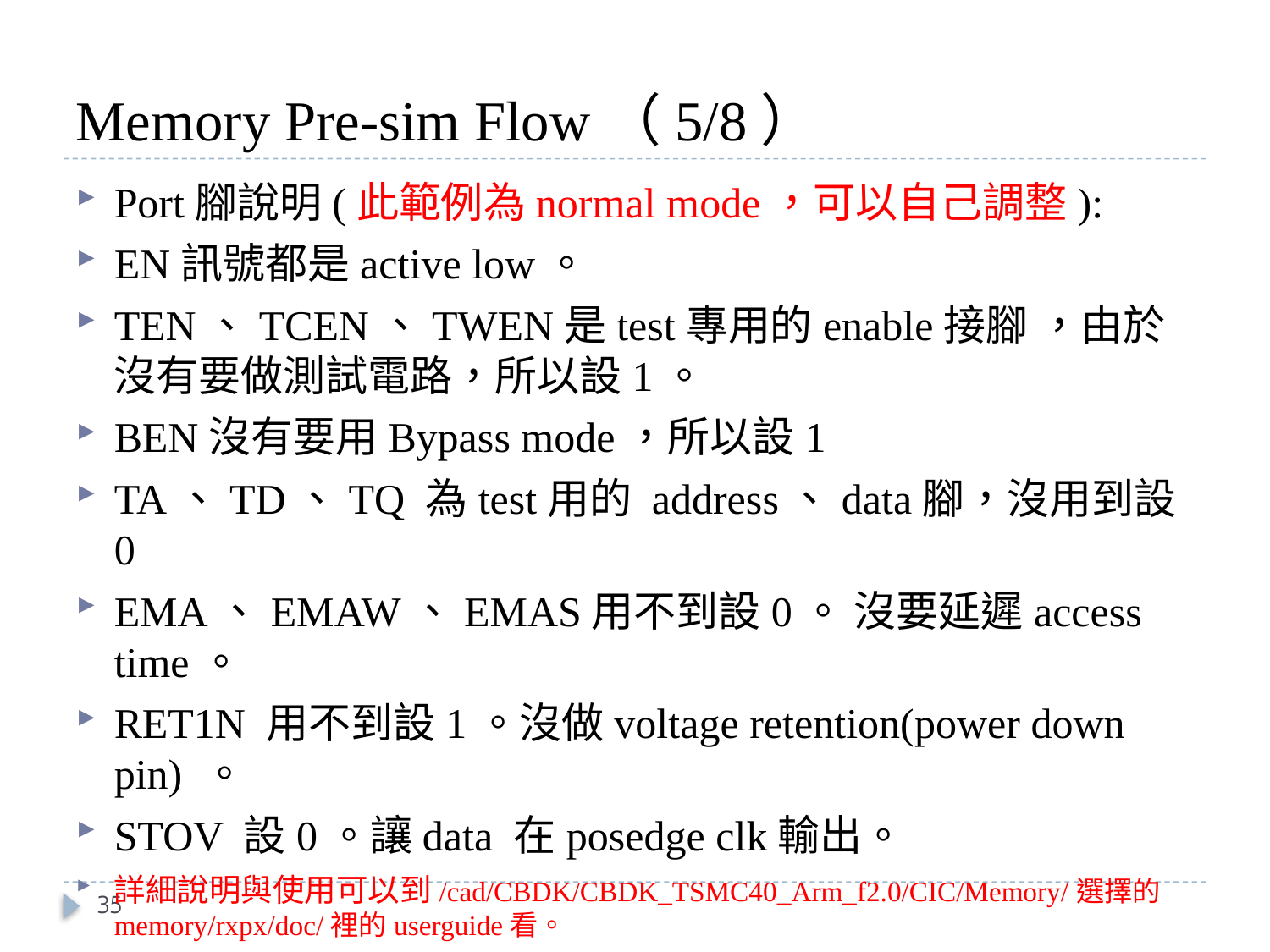

# Memory Pre-sim Flow（5/8）
Port腳說明(此範例為normal mode，可以自己調整):
EN訊號都是active low。
TEN、TCEN、TWEN是test專用的enable接腳 ，由於沒有要做測試電路，所以設1。
BEN沒有要用Bypass mode，所以設1
TA、TD、TQ 為test用的 address、data腳，沒用到設0
EMA、EMAW、EMAS用不到設0。 沒要延遲access time。
RET1N 用不到設1。沒做voltage retention(power down pin) 。
STOV 設0。讓data 在posedge clk輸出。
詳細說明與使用可以到/cad/CBDK/CBDK_TSMC40_Arm_f2.0/CIC/Memory/選擇的memory/rxpx/doc/裡的userguide看。

對應你生成SRAM的module name
35